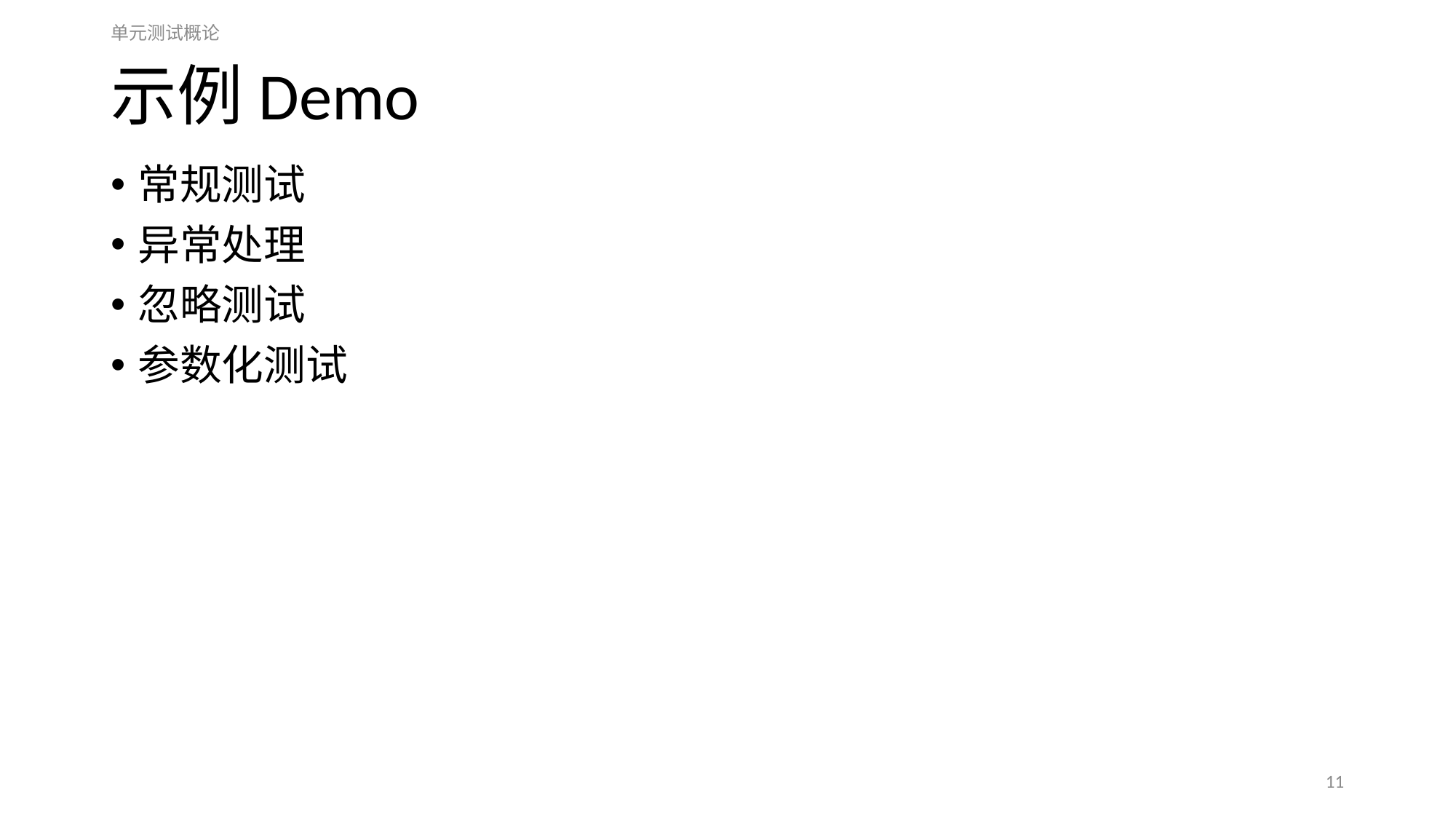

单元测试概论
# 示例Demo
常规测试
异常处理
忽略测试
参数化测试

11